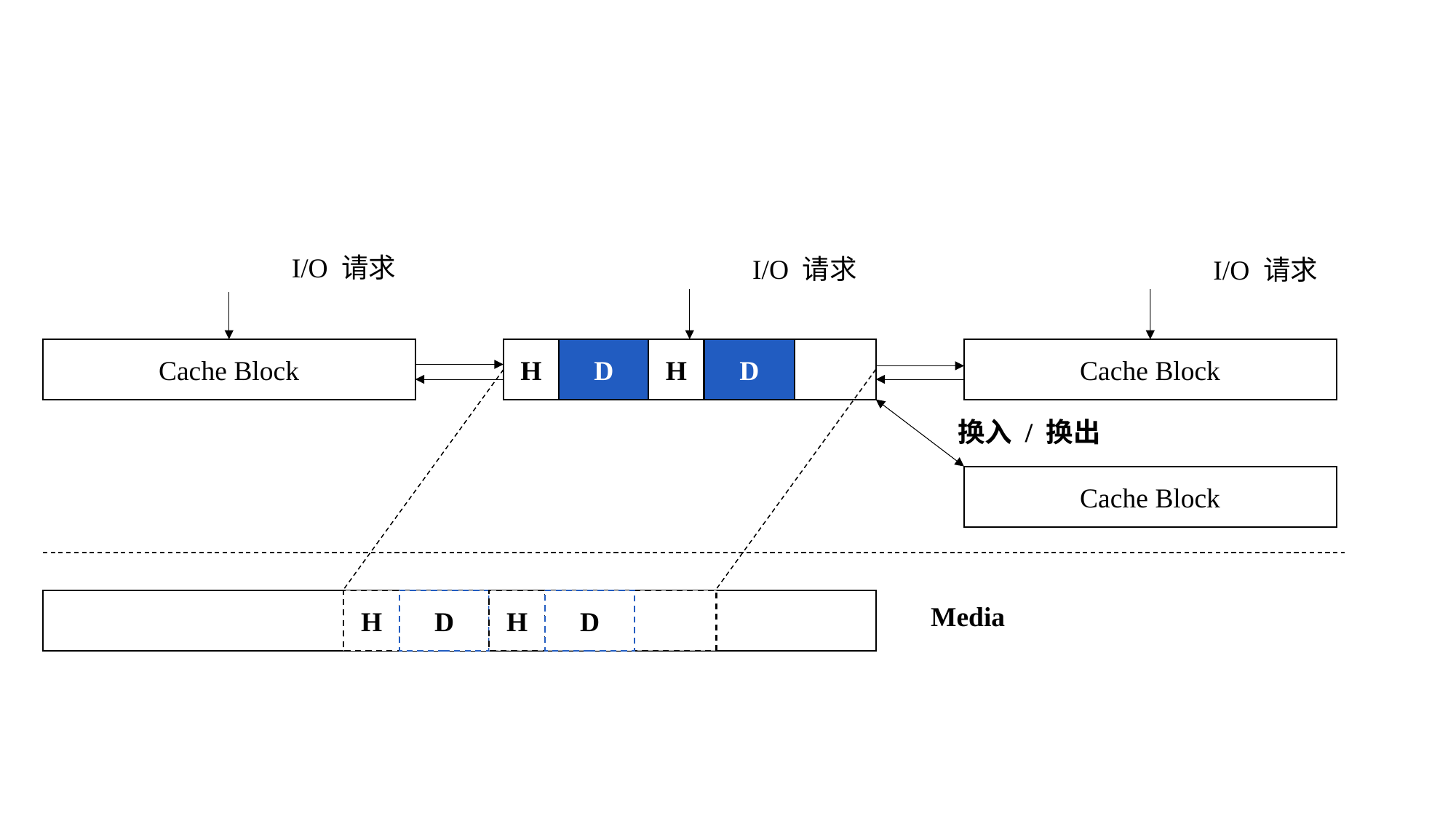

I/O 请求
I/O 请求
I/O 请求
D

D
H
H
Cache Block
Cache Block
换入 / 换出
Cache Block

D

H
D
H
Media